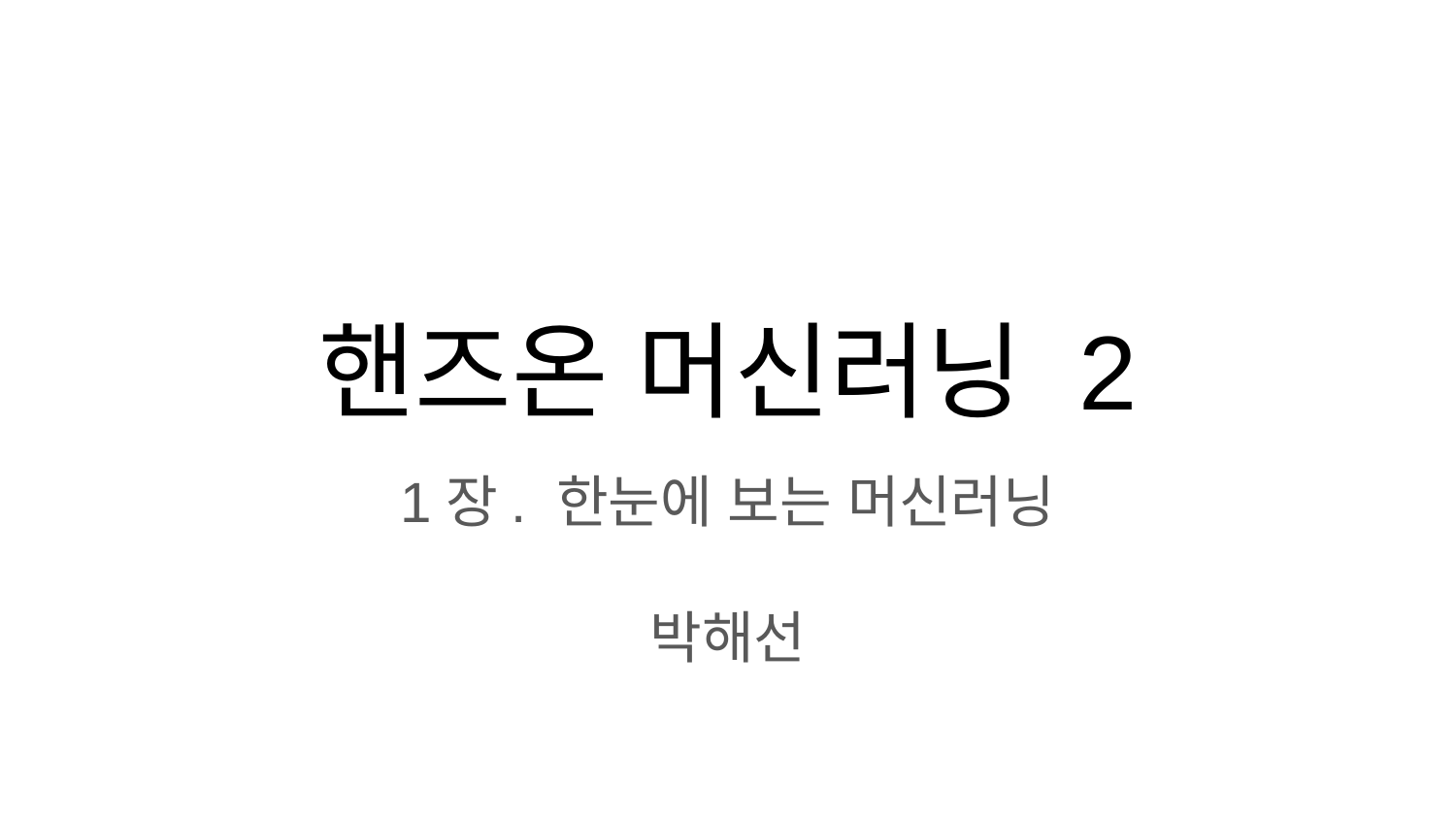

# 핸즈온 머신러닝 2
1장. 한눈에 보는 머신러닝

박해선